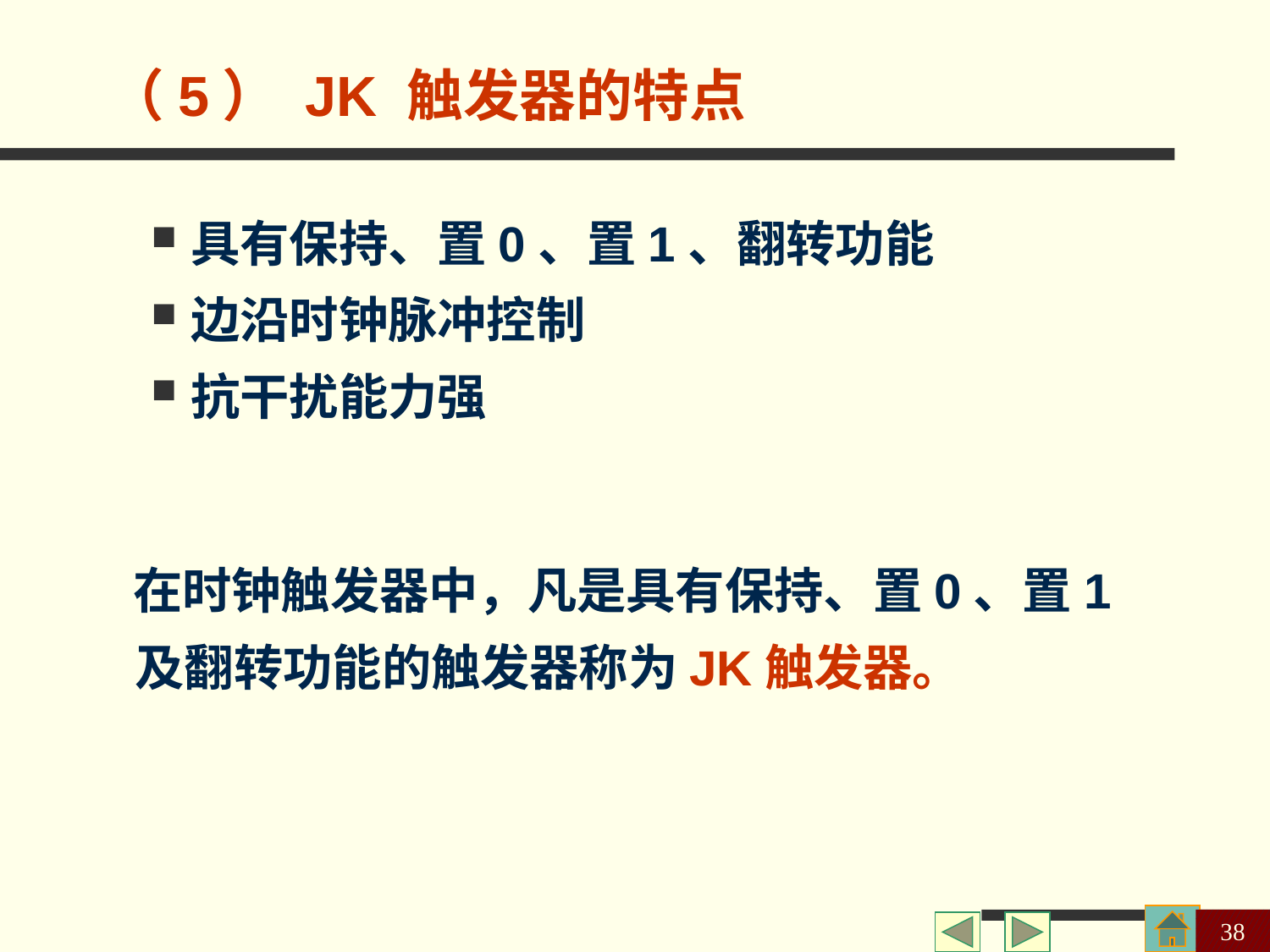

（5） JK 触发器的特点
具有保持、置0、置1、翻转功能
边沿时钟脉冲控制
抗干扰能力强

   在时钟触发器中，凡是具有保持、置0、置1及翻转功能的触发器称为JK触发器。
38